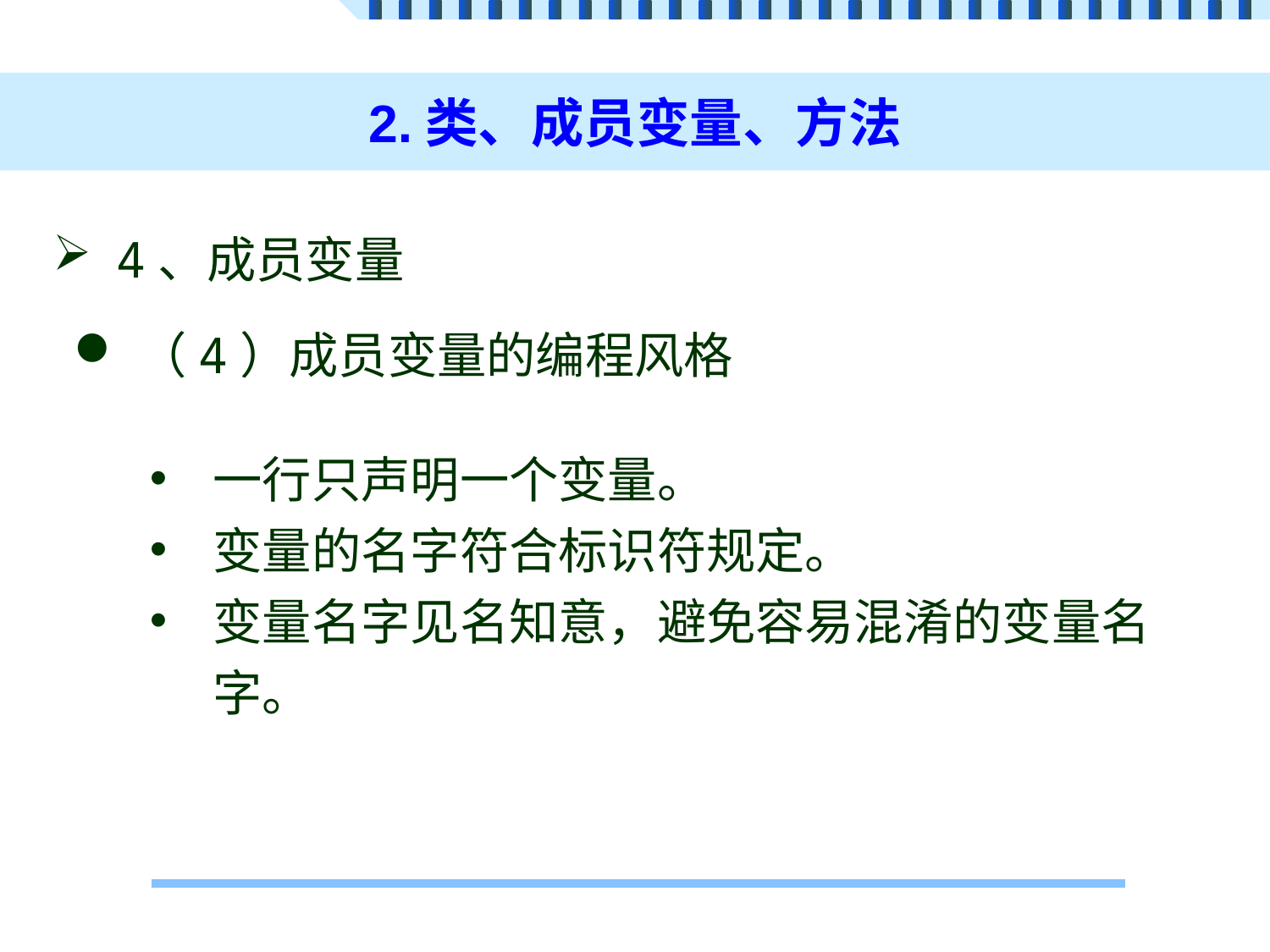

# 2.类、成员变量、方法
4、成员变量
（4）成员变量的编程风格
一行只声明一个变量。
变量的名字符合标识符规定。
变量名字见名知意，避免容易混淆的变量名字。